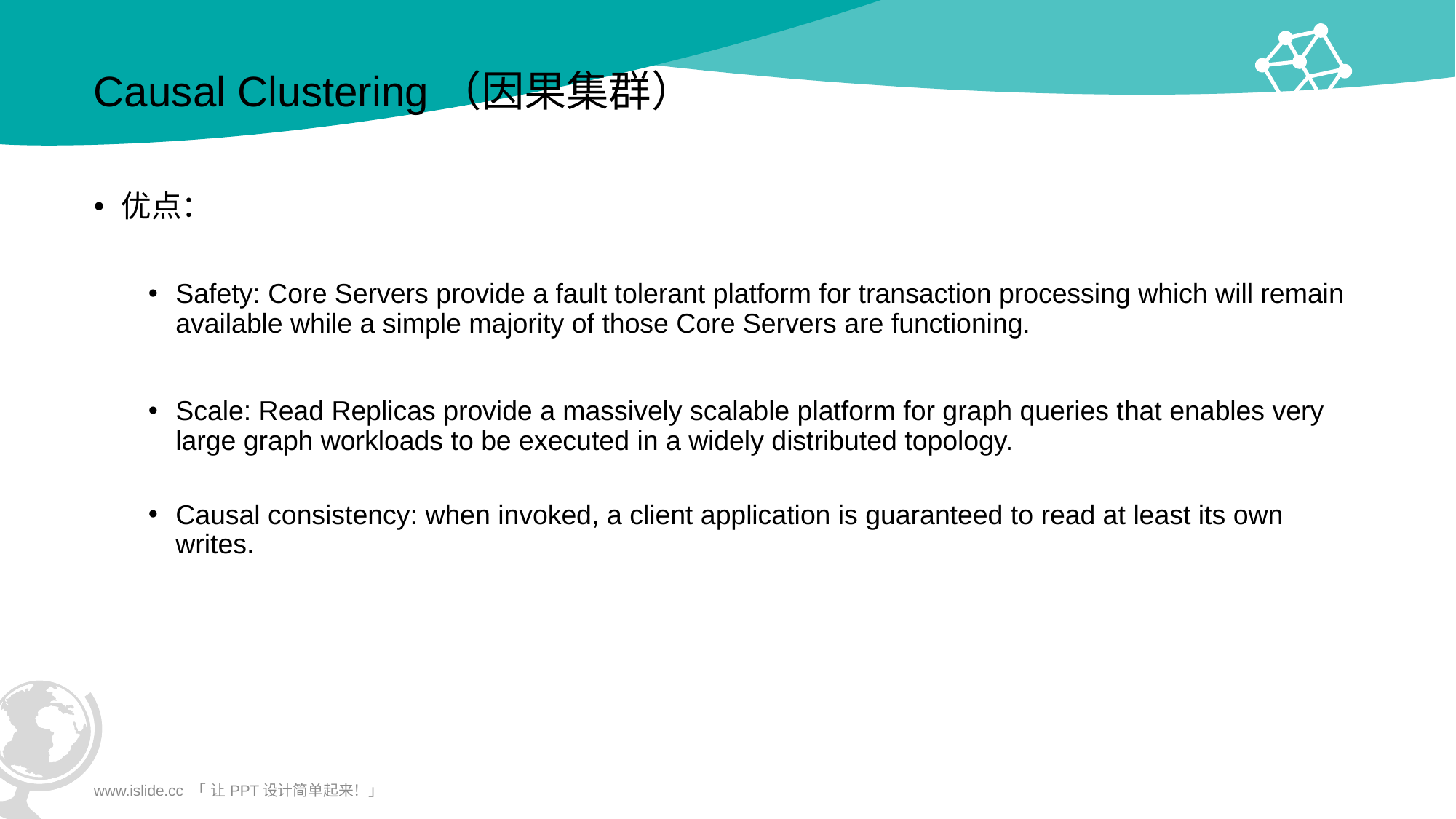

# Causal Clustering（因果集群）

优点：

Safety: Core Servers provide a fault tolerant platform for transaction processing which will remain available while a simple majority of those Core Servers are functioning.

Scale: Read Replicas provide a massively scalable platform for graph queries that enables very large graph workloads to be executed in a widely distributed topology.

Causal consistency: when invoked, a client application is guaranteed to read at least its own writes.

www.islide.cc 「 让PPT设计简单起来！」
49